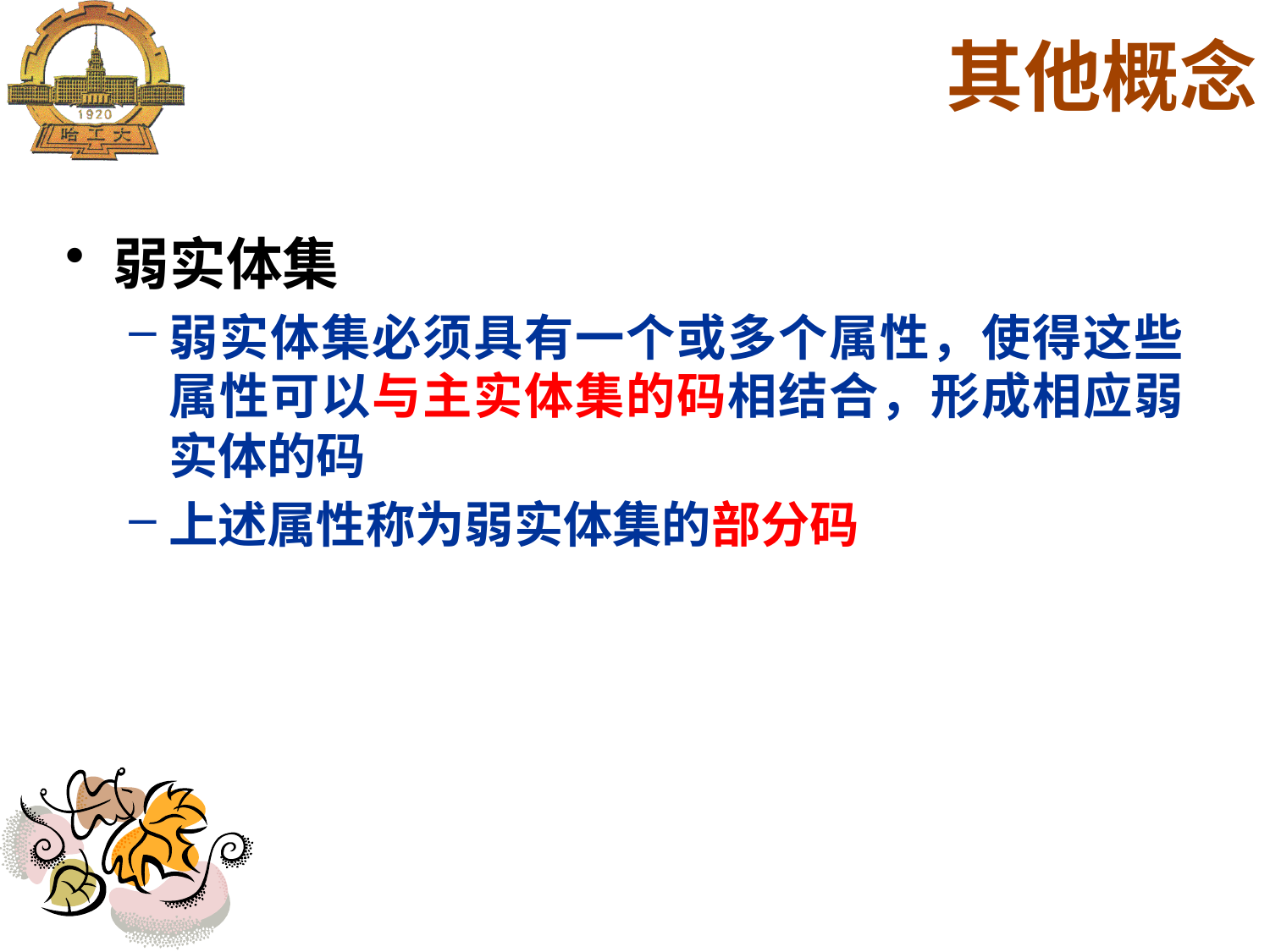

弱实体集
弱实体集必须具有一个或多个属性，使得这些属性可以与主实体集的码相结合，形成相应弱实体的码
上述属性称为弱实体集的部分码
其他概念